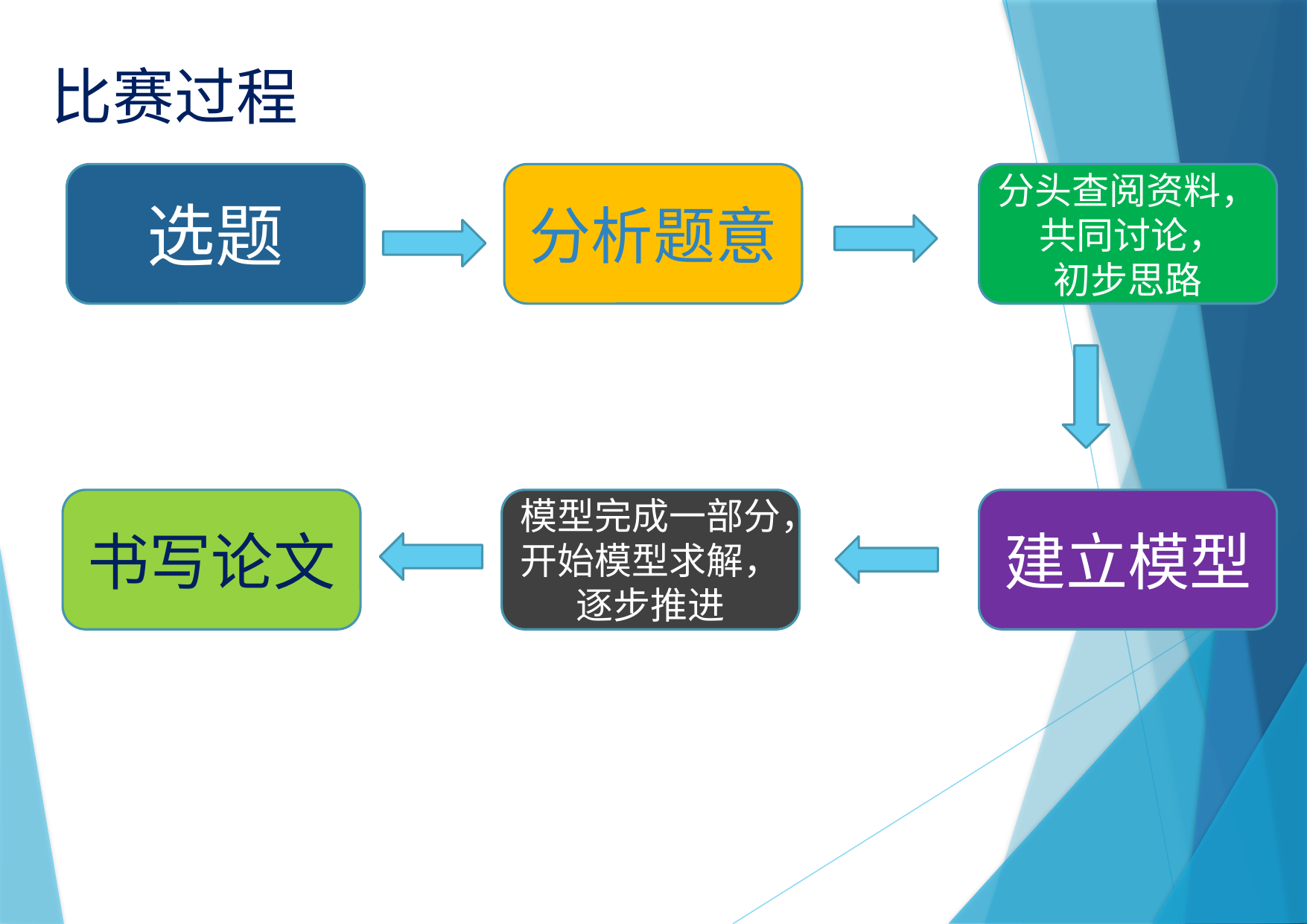

比赛过程
选题
分析题意
分头查阅资料，  共同讨论，
初步思路

书写论文
模型完成一部分，开始模型求解，逐步推进
建立模型